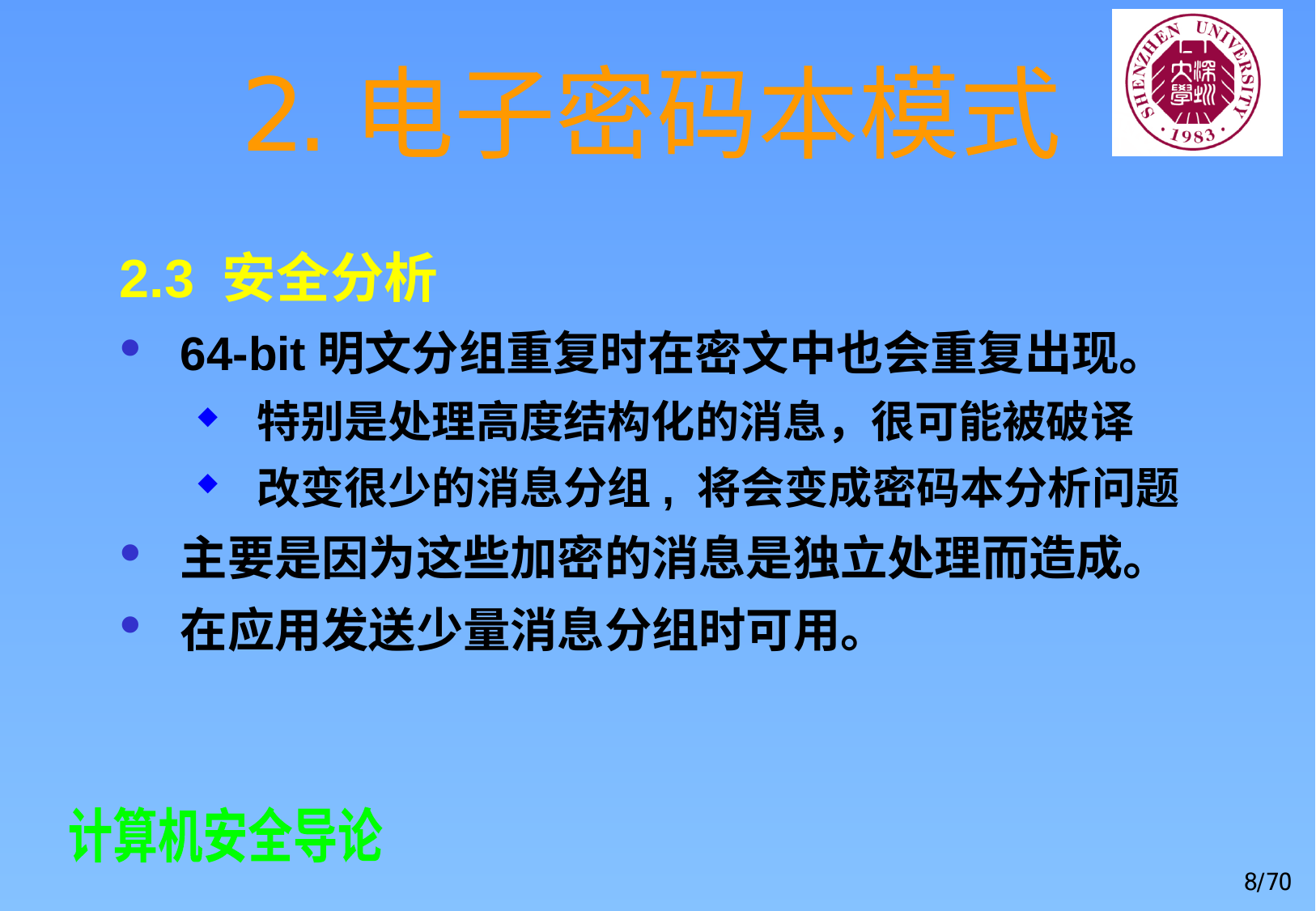

# 2.电子密码本模式
2.3 安全分析
64-bit明文分组重复时在密文中也会重复出现。
特别是处理高度结构化的消息，很可能被破译
改变很少的消息分组, 将会变成密码本分析问题
主要是因为这些加密的消息是独立处理而造成。
在应用发送少量消息分组时可用。
8/70